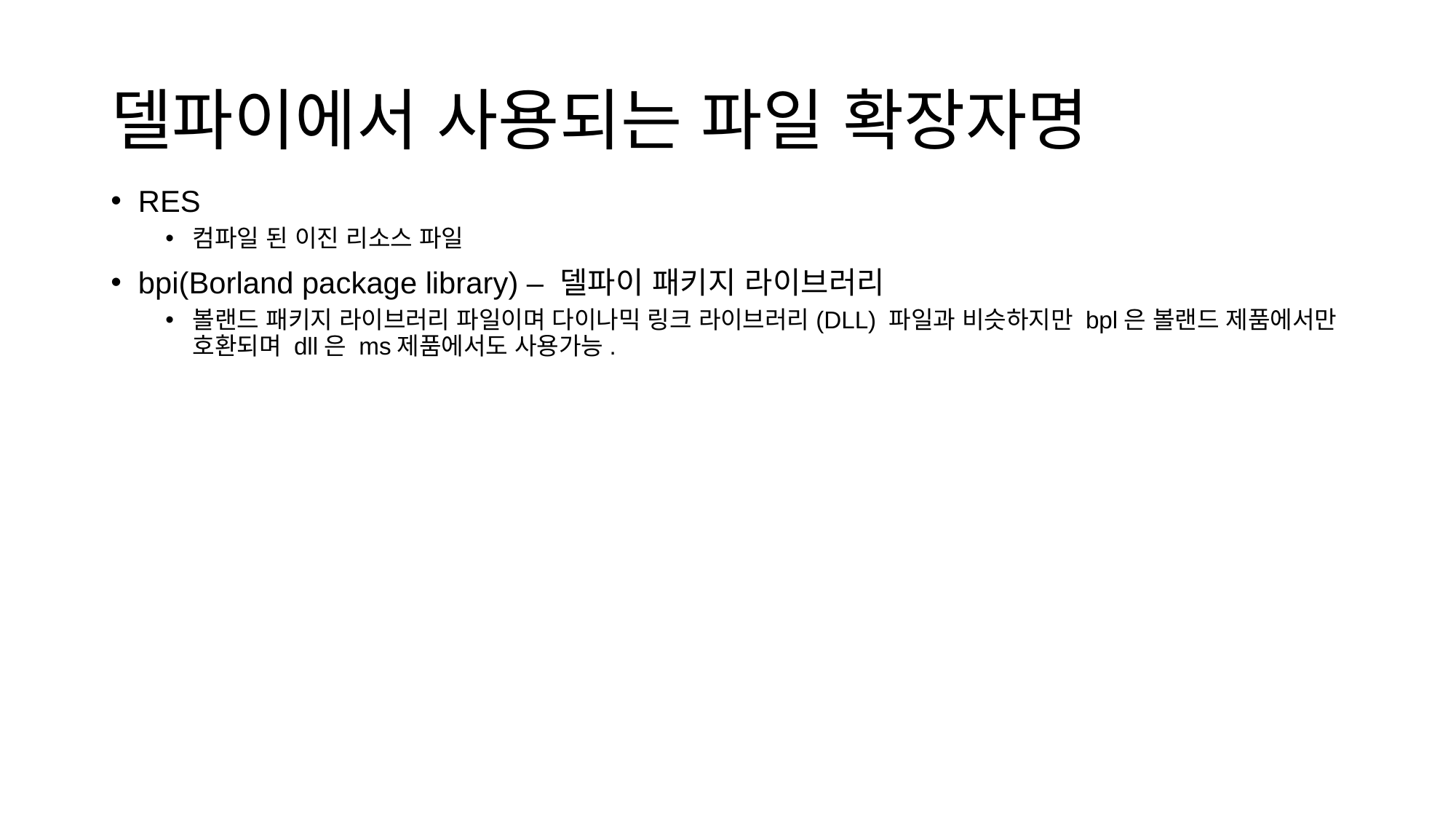

# 델파이에서 사용되는 파일 확장자명
RES
컴파일 된 이진 리소스 파일
bpi(Borland package library) – 델파이 패키지 라이브러리
볼랜드 패키지 라이브러리 파일이며 다이나믹 링크 라이브러리(DLL) 파일과 비슷하지만 bpl은 볼랜드 제품에서만 호환되며 dll은 ms제품에서도 사용가능.